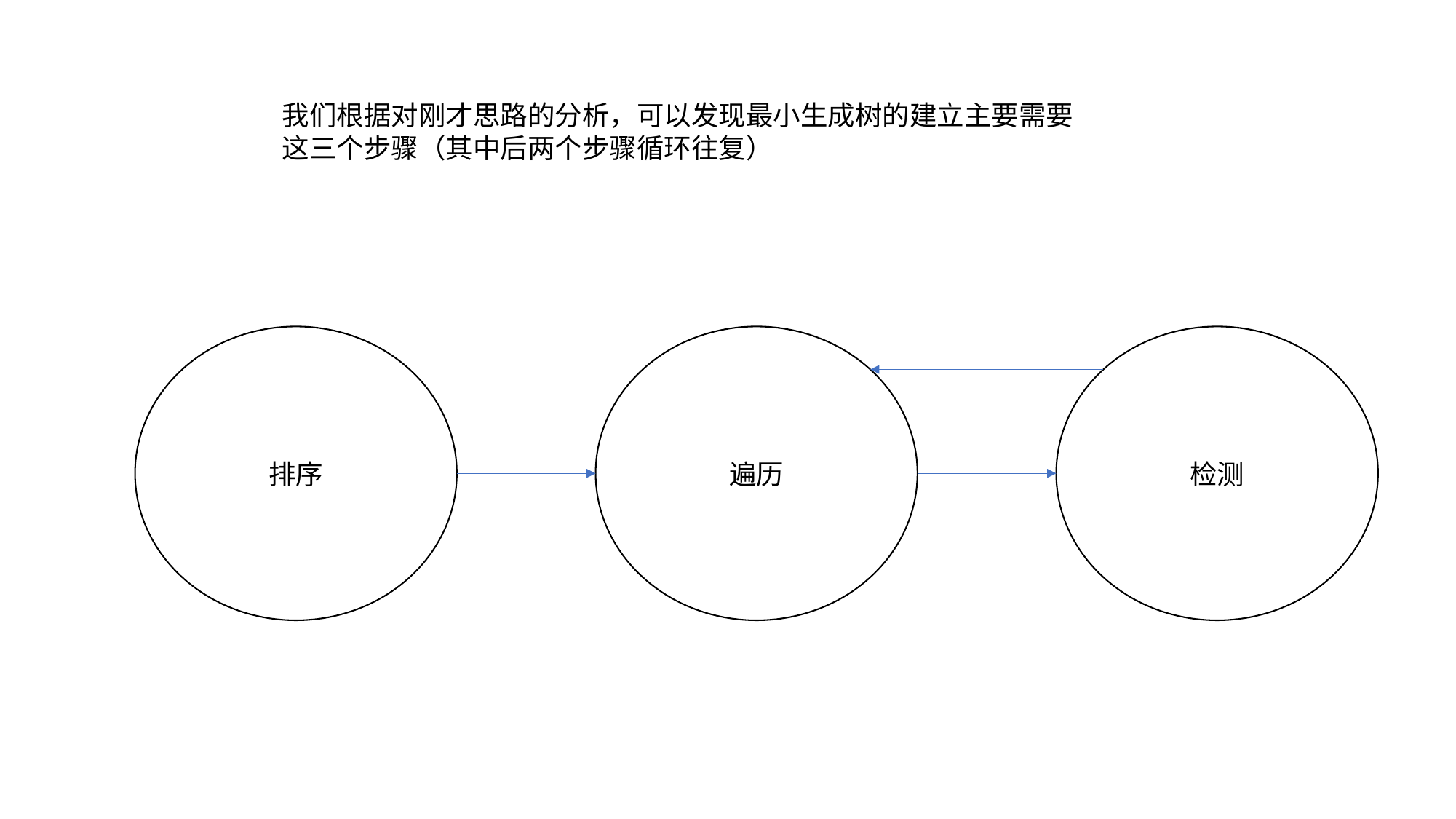

我们根据对刚才思路的分析，可以发现最小生成树的建立主要需要这三个步骤（其中后两个步骤循环往复）
排序
遍历
检测